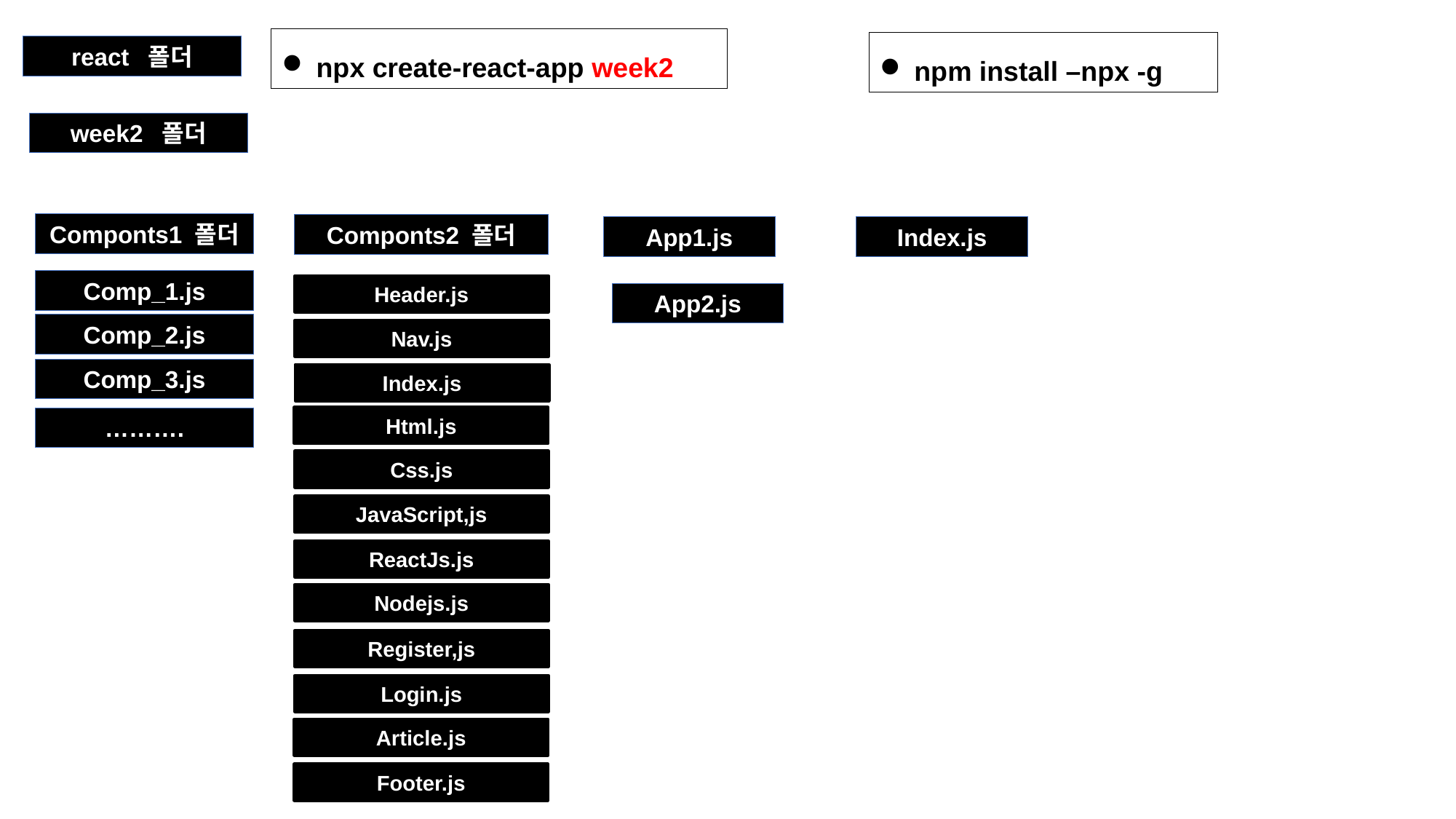

npx create-react-app week2
npm install –npx -g
react  폴더
week2  폴더
Componts1 폴더
Componts2 폴더
App1.js
Index.js
Comp_1.js
Header.js
App2.js
Comp_2.js
Nav.js
Comp_3.js
Index.js
Html.js
……….
Css.js
JavaScript,js
ReactJs.js
Nodejs.js
Register,js
Login.js
Article.js
Footer.js